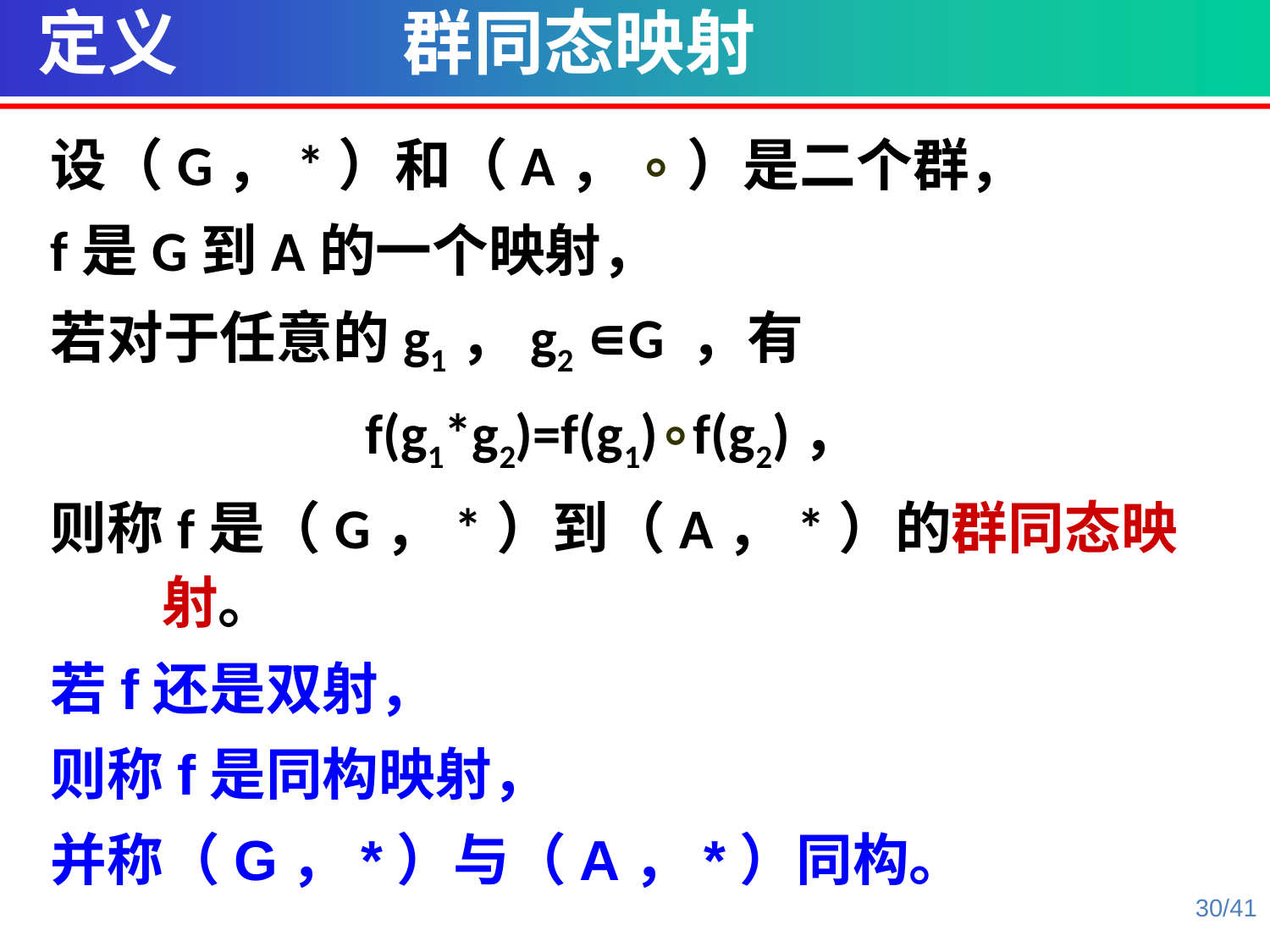

定义              群同态映射
设（G，*）和（A， ∘ ）是二个群，
f是G到A的一个映射，
若对于任意的g1，g2 ∊G ，有
		      f(g1*g2)=f(g1)∘f(g2)，
则称f是（G，*）到（A，*）的群同态映射。
若f还是双射，
则称f是同构映射，
并称（G，*）与（A，*）同构。

30/41